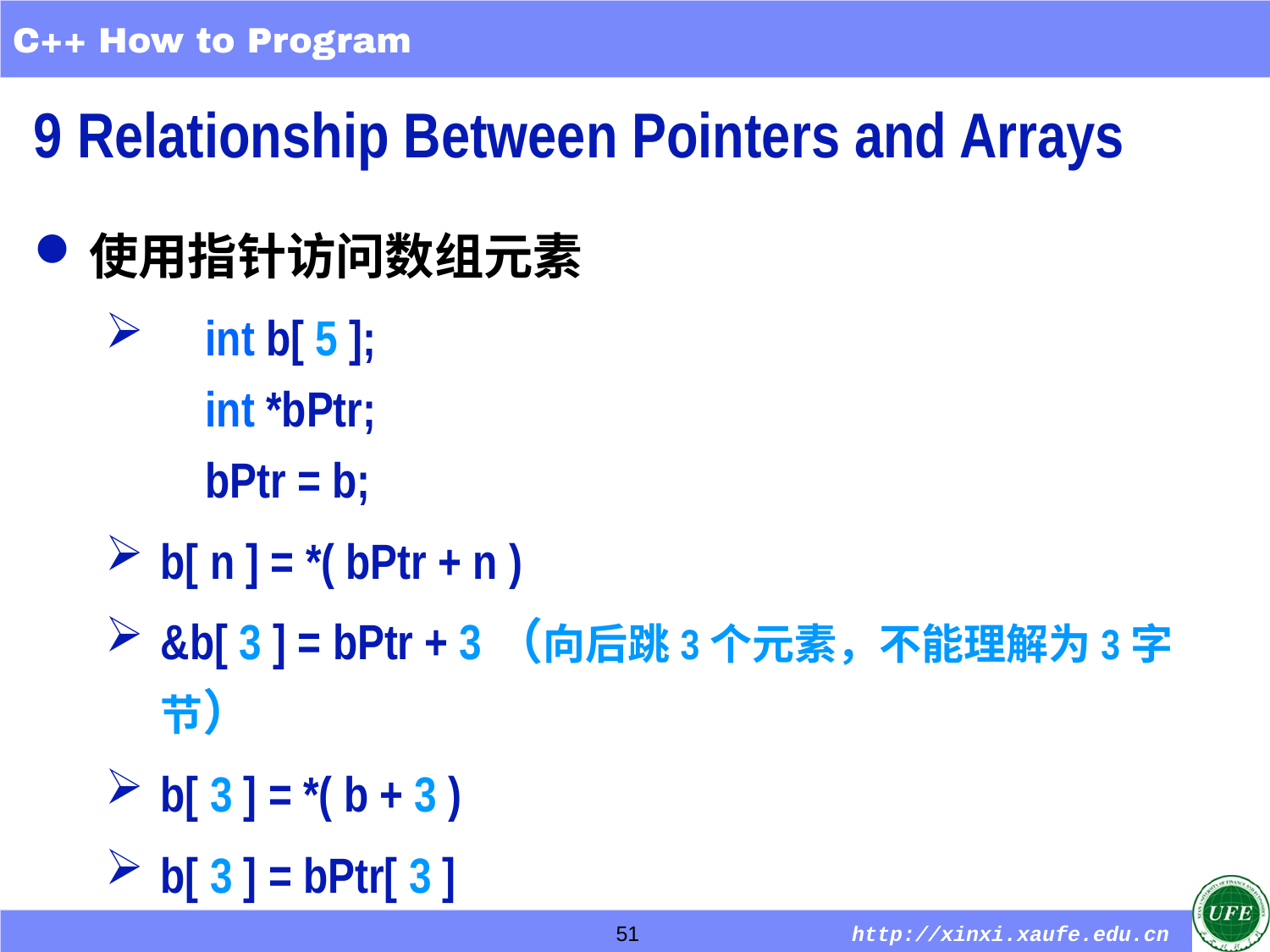

9 Relationship Between Pointers and Arrays
使用指针访问数组元素
    int b[ 5 ];
    int *bPtr;
    bPtr = b;
b[ n ] = *( bPtr + n )
&b[ 3 ] = bPtr + 3（向后跳3个元素，不能理解为3字节）
b[ 3 ] = *( b + 3 )
b[ 3 ] = bPtr[ 3 ]
51